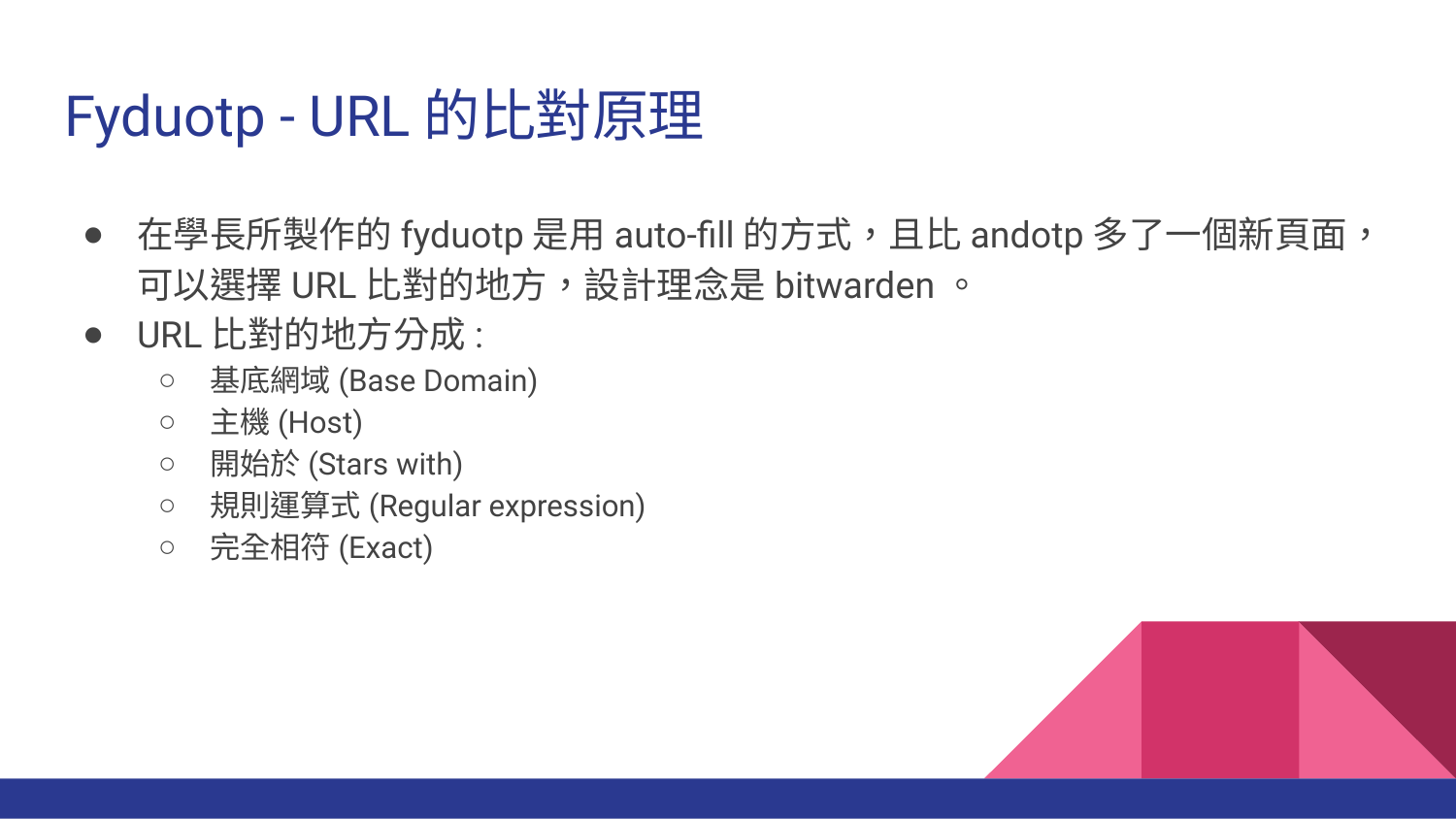

# Fyduotp - URL的比對原理
在學長所製作的fyduotp是用auto-fill的方式，且比andotp多了一個新頁面，可以選擇URL比對的地方，設計理念是bitwarden。
URL比對的地方分成:
基底網域(Base Domain)
主機(Host)
開始於(Stars with)
規則運算式(Regular expression)
完全相符(Exact)